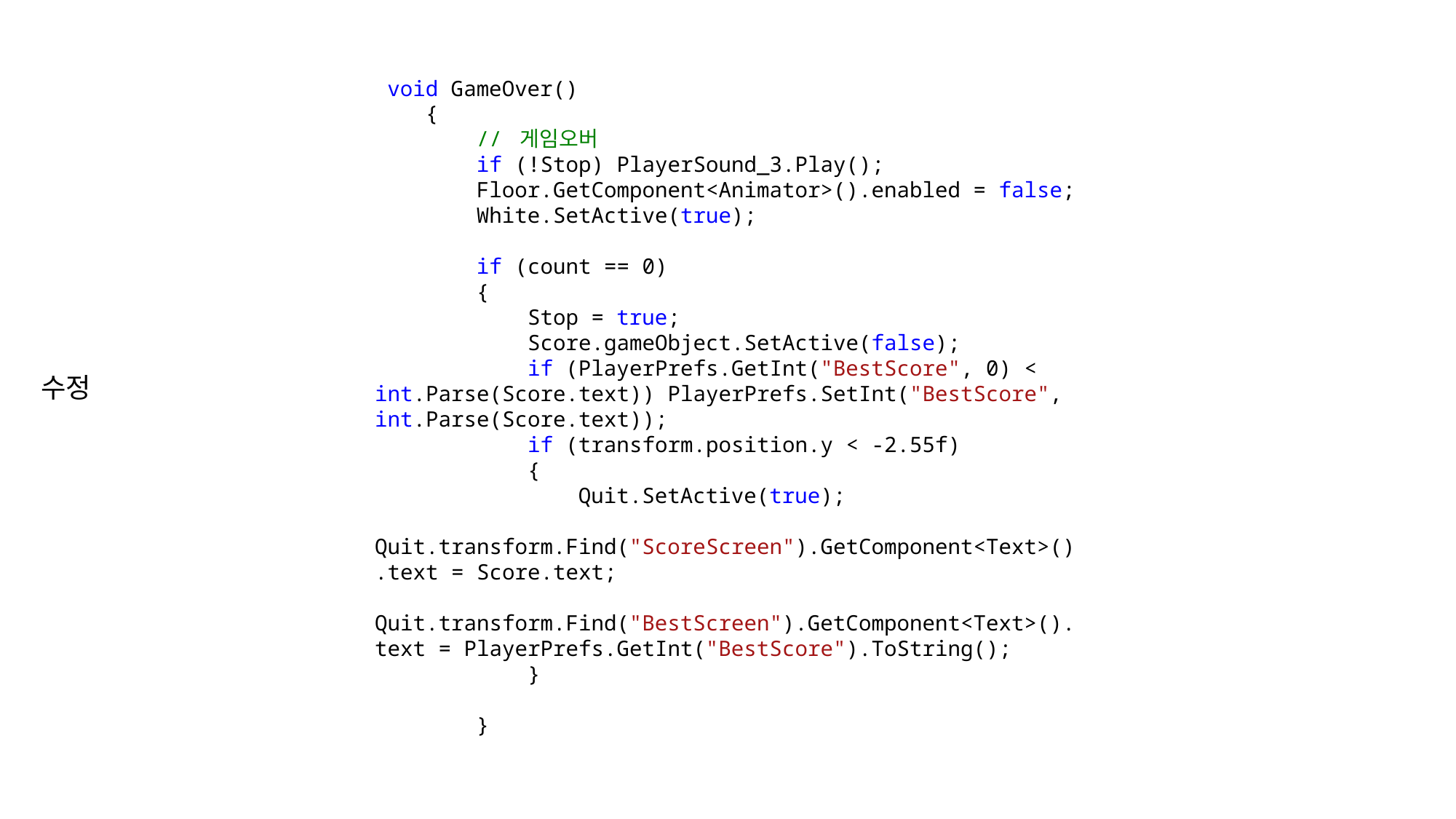

void GameOver()
    {
        // 게임오버
        if (!Stop) PlayerSound_3.Play();
        Floor.GetComponent<Animator>().enabled = false;
        White.SetActive(true);

        if (count == 0)
        {
            Stop = true;
            Score.gameObject.SetActive(false);
            if (PlayerPrefs.GetInt("BestScore", 0) < int.Parse(Score.text)) PlayerPrefs.SetInt("BestScore", int.Parse(Score.text));
            if (transform.position.y < -2.55f)
            {
                Quit.SetActive(true);
                Quit.transform.Find("ScoreScreen").GetComponent<Text>().text = Score.text;
                Quit.transform.Find("BestScreen").GetComponent<Text>().text = PlayerPrefs.GetInt("BestScore").ToString();
            }

        }
수정